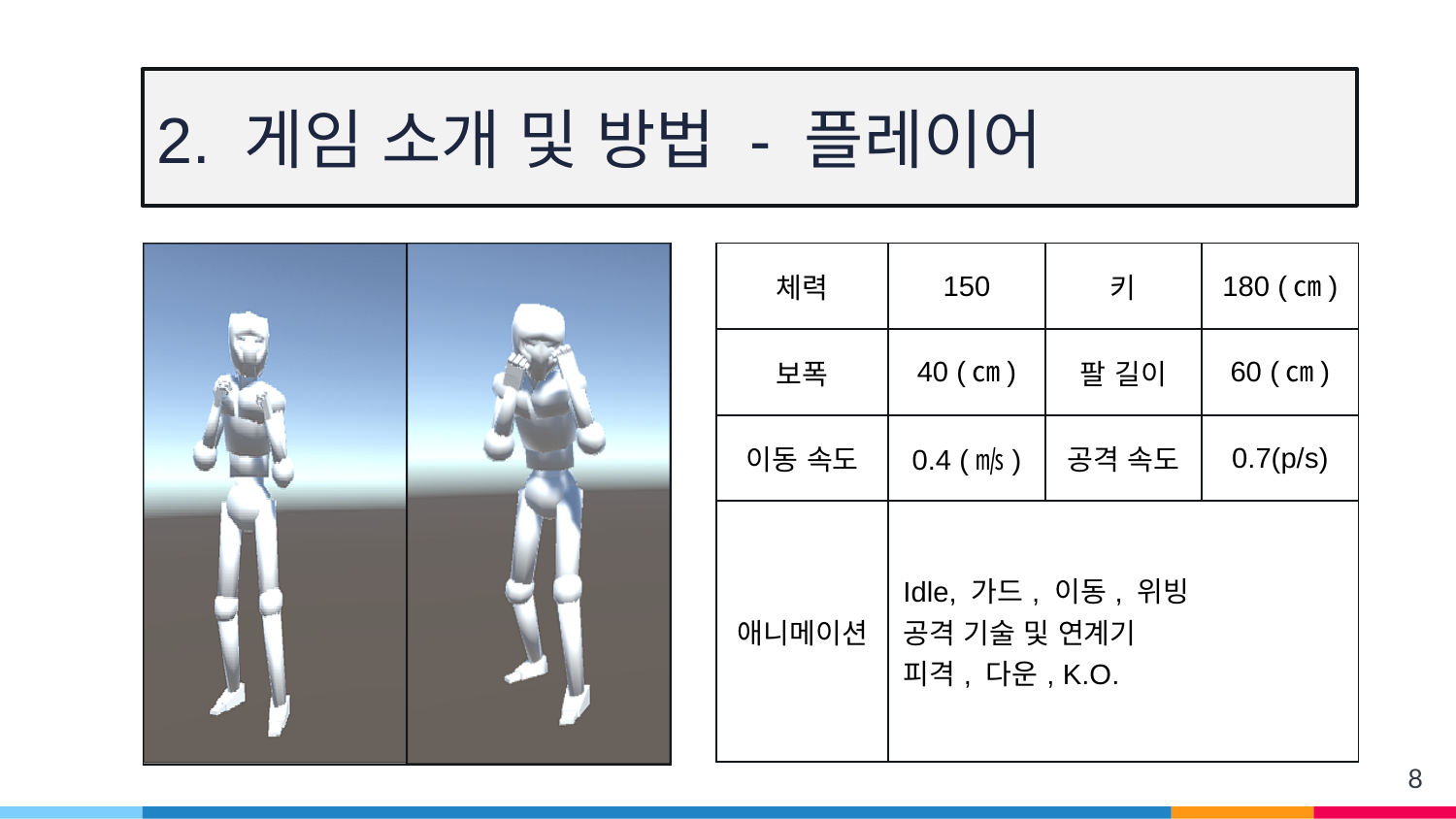

# 2. 게임 소개 및 방법 - 플레이어

|  |  |
| --- | --- |
| 체력 | 150 | 키 | 180 (㎝) |
| --- | --- | --- | --- |
| 보폭 | 40 (㎝) | 팔 길이 | 60 (㎝) |
| 이동 속도 | 0.4 (㎧) | 공격 속도 | 0.7(p/s) |
| 애니메이션 | Idle, 가드, 이동, 위빙 공격 기술 및 연계기 피격, 다운, K.O. |  |  |
8